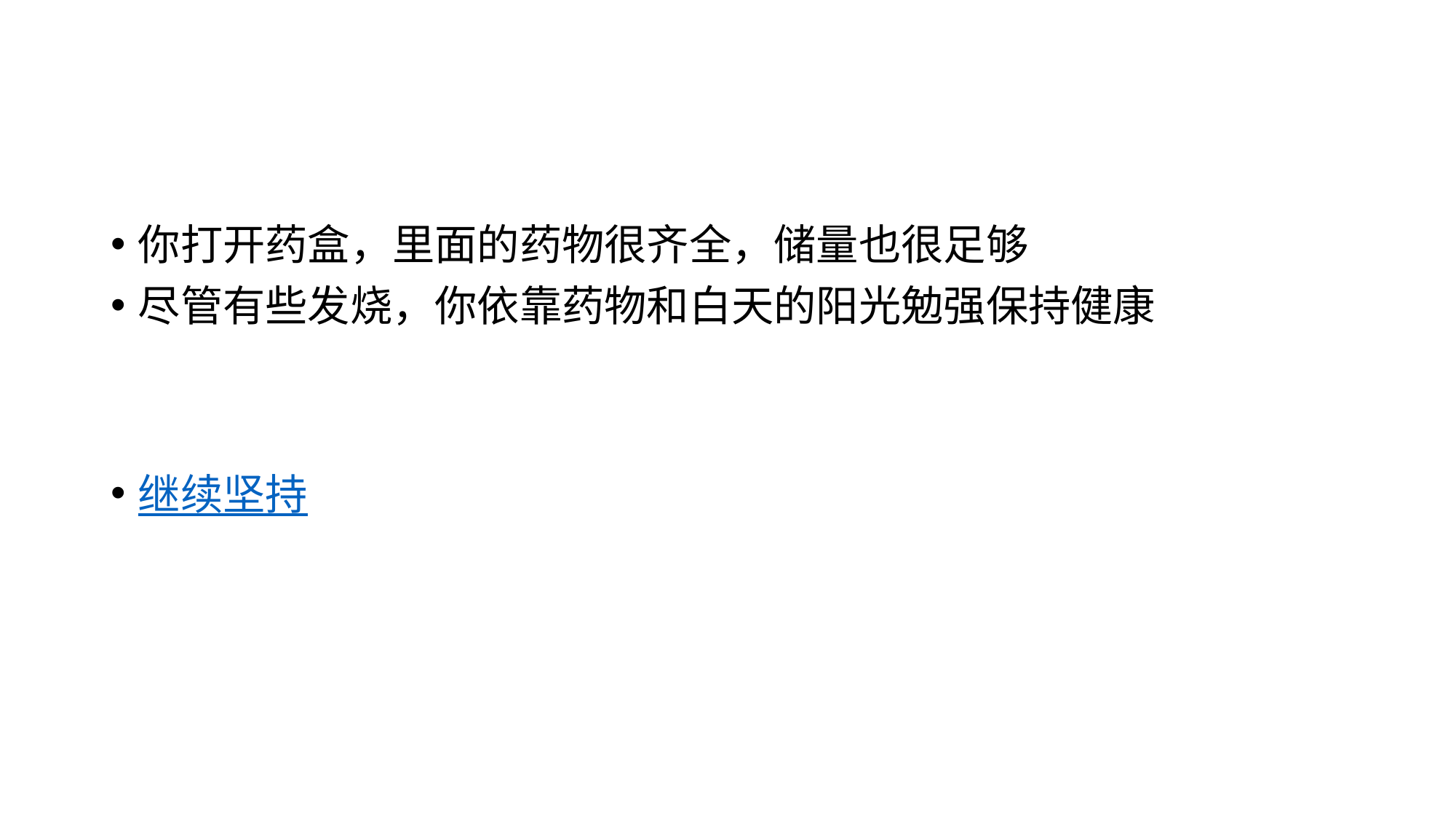

你打开药盒，里面的药物很齐全，储量也很足够
尽管有些发烧，你依靠药物和白天的阳光勉强保持健康

继续坚持